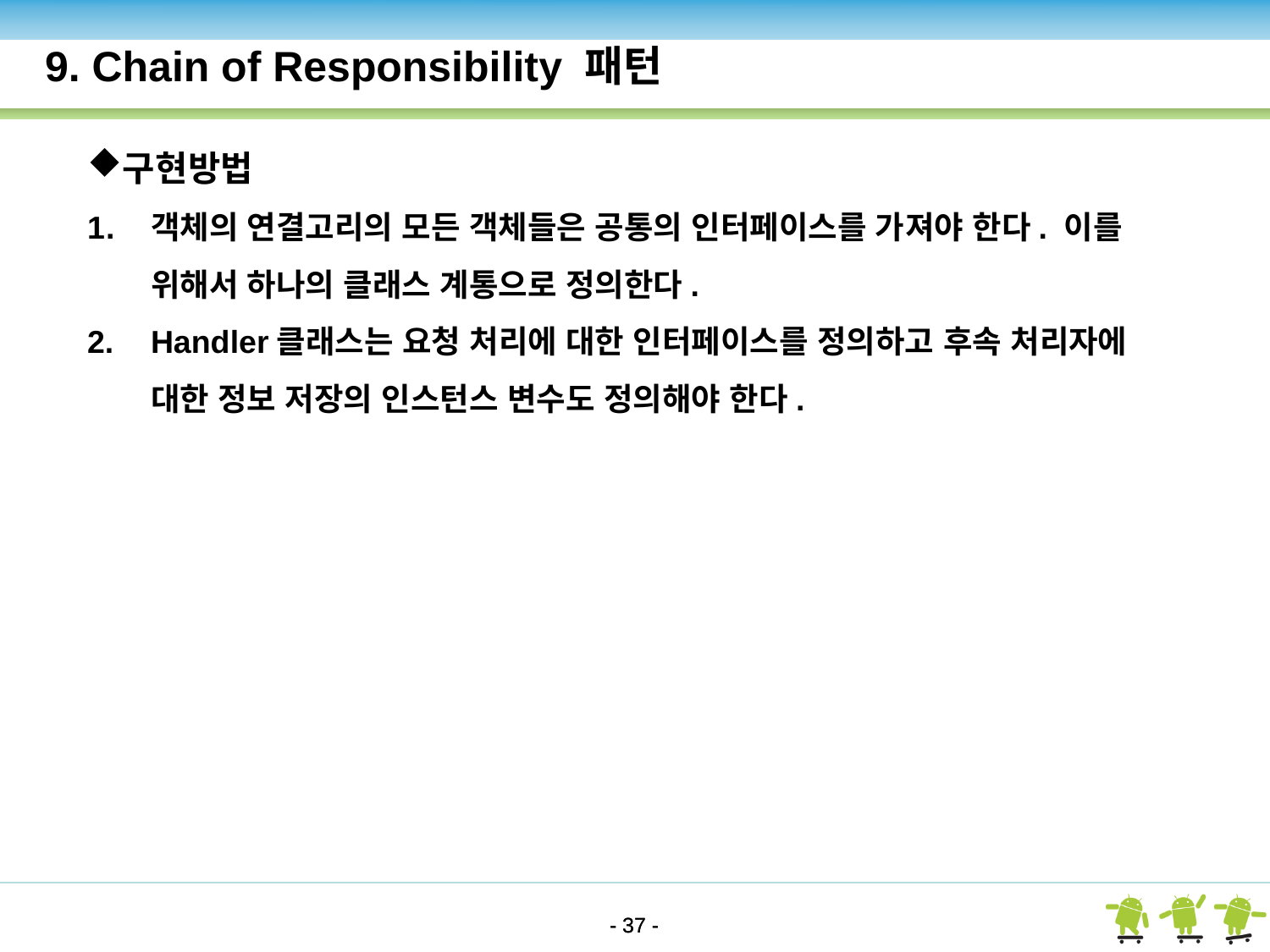

9. Chain of Responsibility 패턴
구현방법
객체의 연결고리의 모든 객체들은 공통의 인터페이스를 가져야 한다. 이를 위해서 하나의 클래스 계통으로 정의한다.
Handler클래스는 요청 처리에 대한 인터페이스를 정의하고 후속 처리자에 대한 정보 저장의 인스턴스 변수도 정의해야 한다.
- 37 -
- 37 -